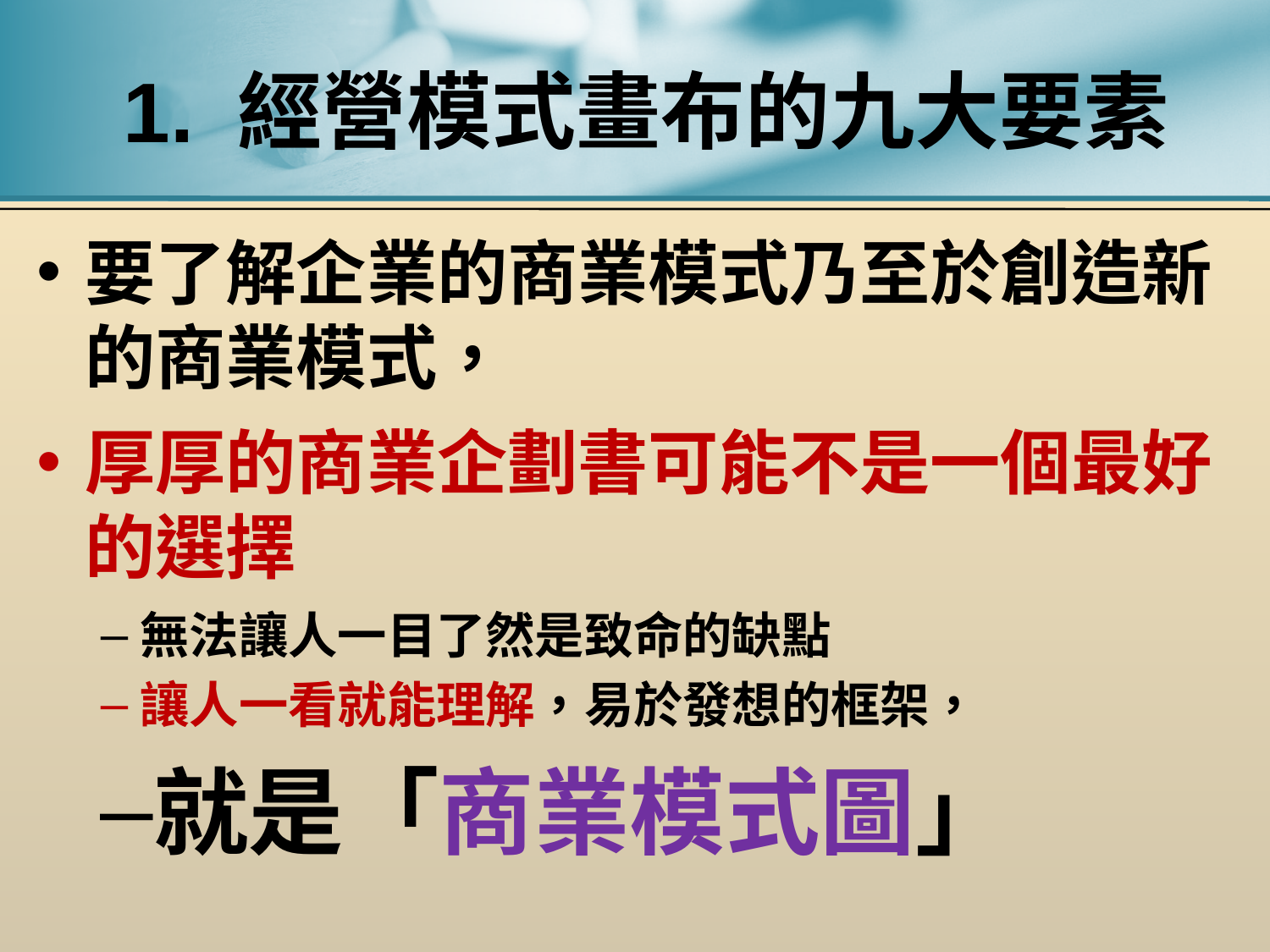

# 1. 經營模式畫布的九大要素
要了解企業的商業模式乃至於創造新的商業模式，
厚厚的商業企劃書可能不是一個最好的選擇
無法讓人一目了然是致命的缺點
讓人一看就能理解，易於發想的框架，
就是「商業模式圖」